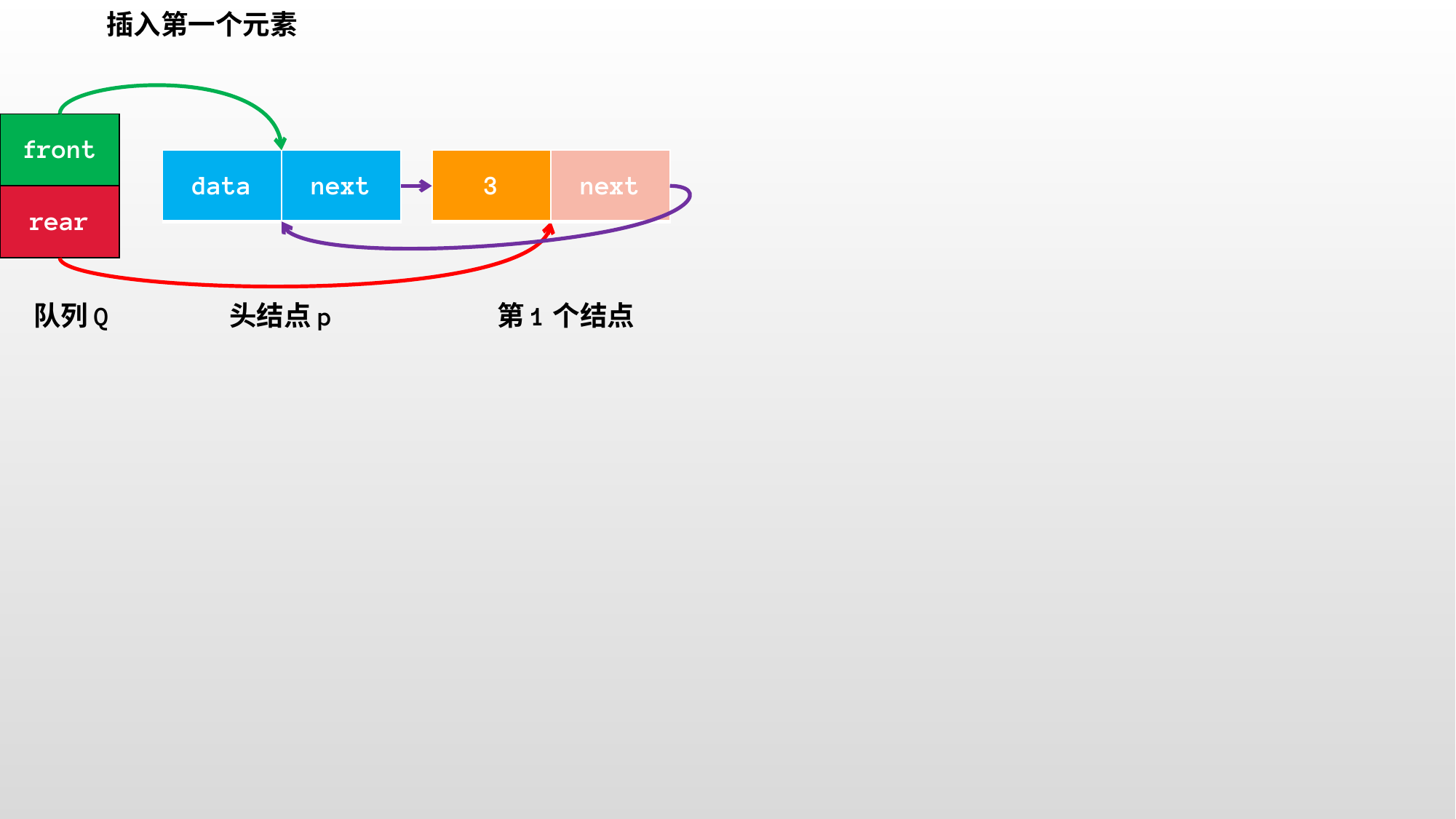

插入第一个元素
| front |
| --- |
| rear |
| data | next |
| --- | --- |
| 3 | next |
| --- | --- |
队列Q
头结点p
第1个结点